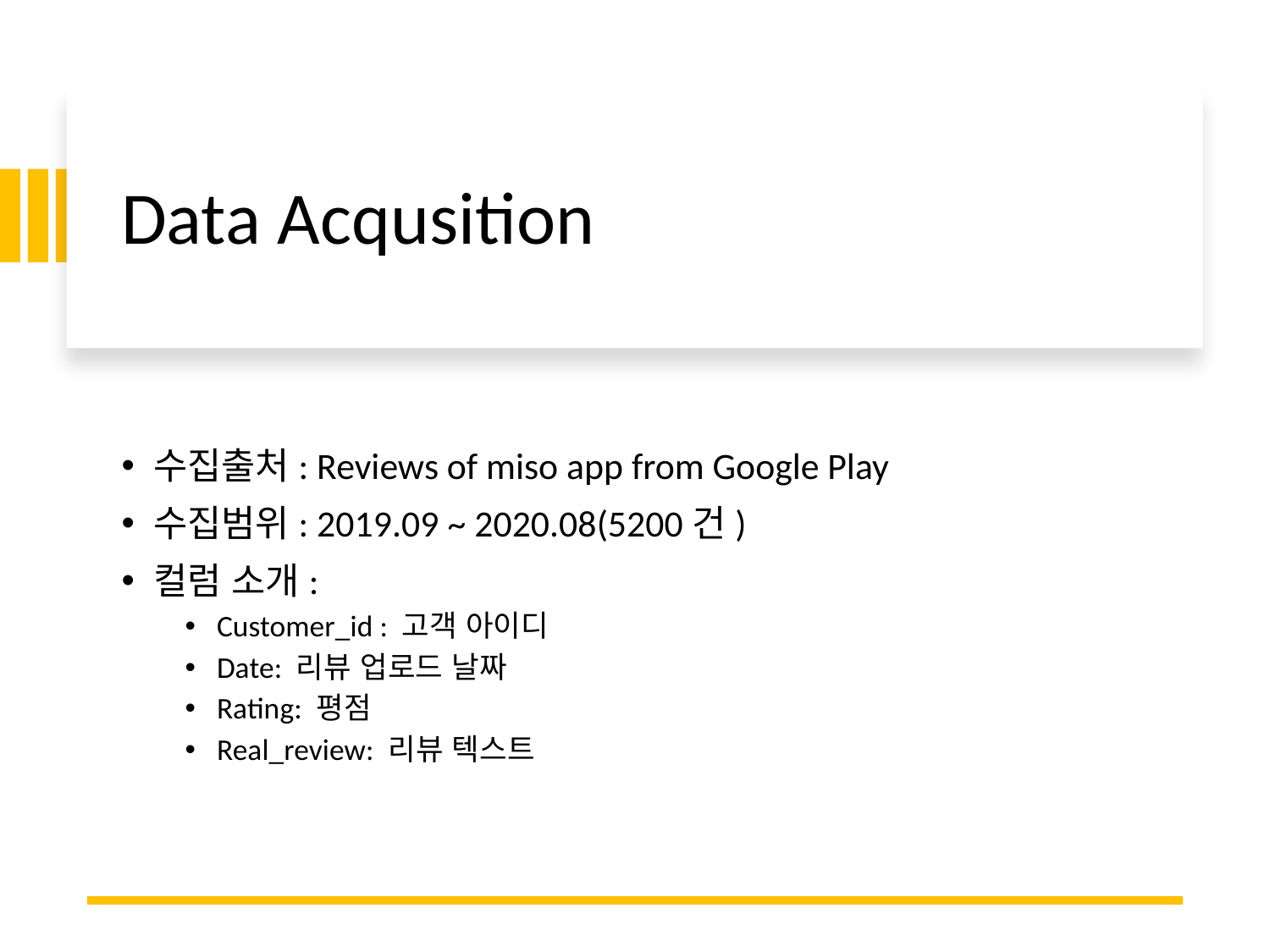

# Data Acqusition

수집출처: Reviews of miso app from Google Play
수집범위: 2019.09 ~ 2020.08(5200건)
컬럼 소개:
Customer_id : 고객 아이디
Date: 리뷰 업로드 날짜
Rating: 평점
Real_review: 리뷰 텍스트